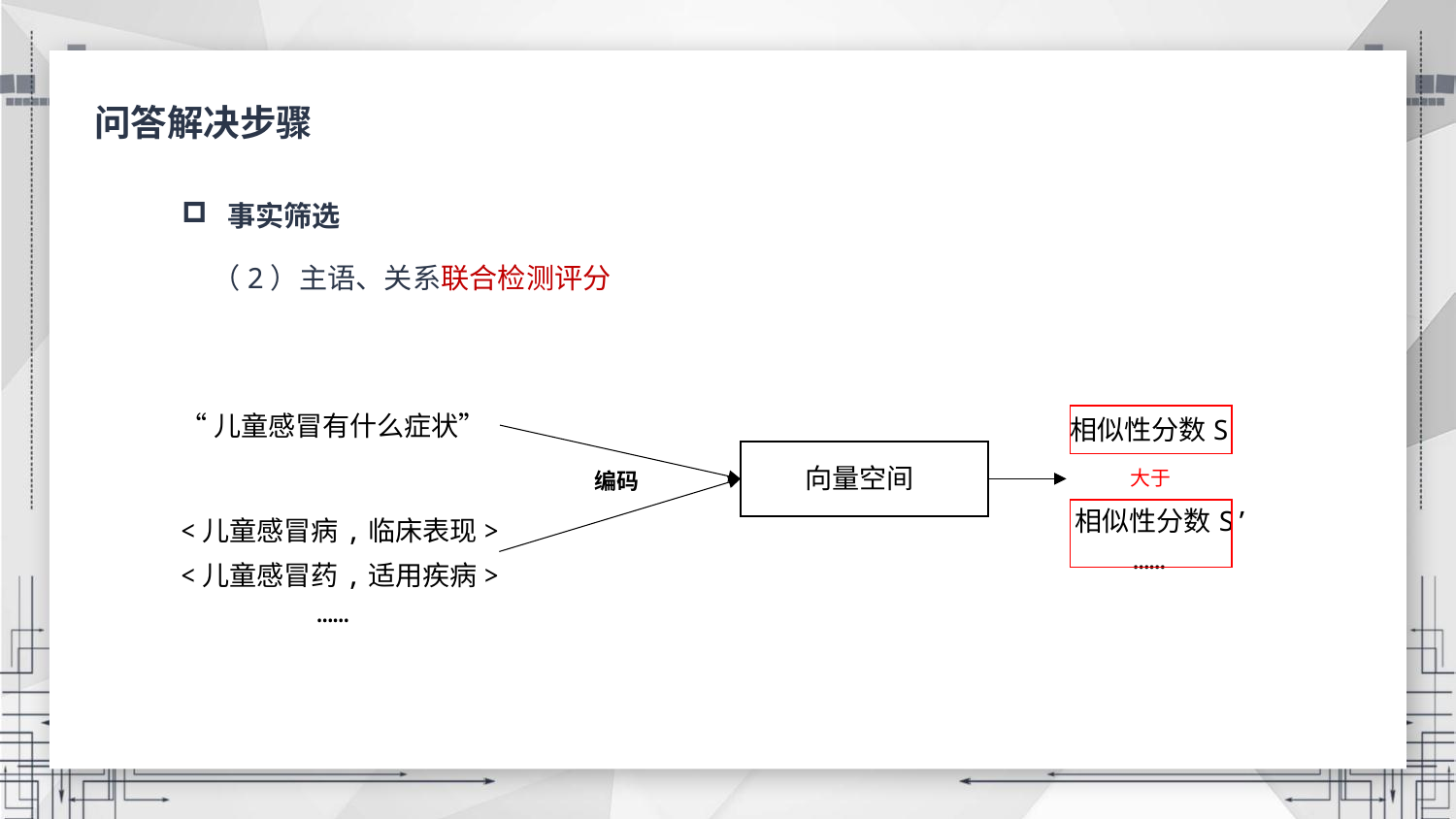

问答解决步骤
事实筛选
（2）主语、关系联合检测评分
“儿童感冒有什么症状”
相似性分数S

向量空间
大于
编码
相似性分数S’

<儿童感冒病,临床表现>
……
<儿童感冒药,适用疾病>
……